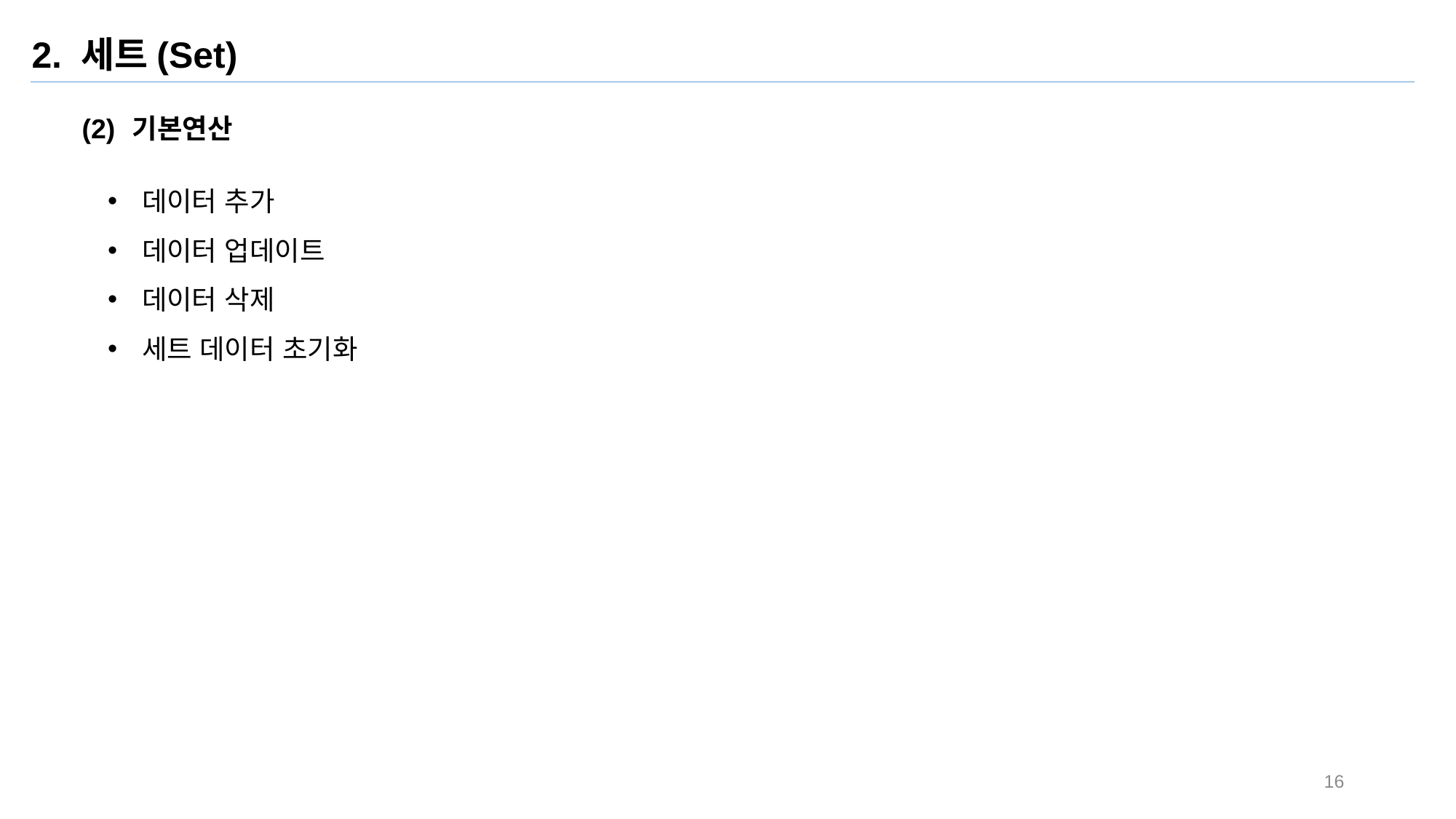

2. 세트(Set)
(2)  기본연산
데이터 추가
데이터 업데이트
데이터 삭제
세트 데이터 초기화
#1
#2
#3
#4
#5
16